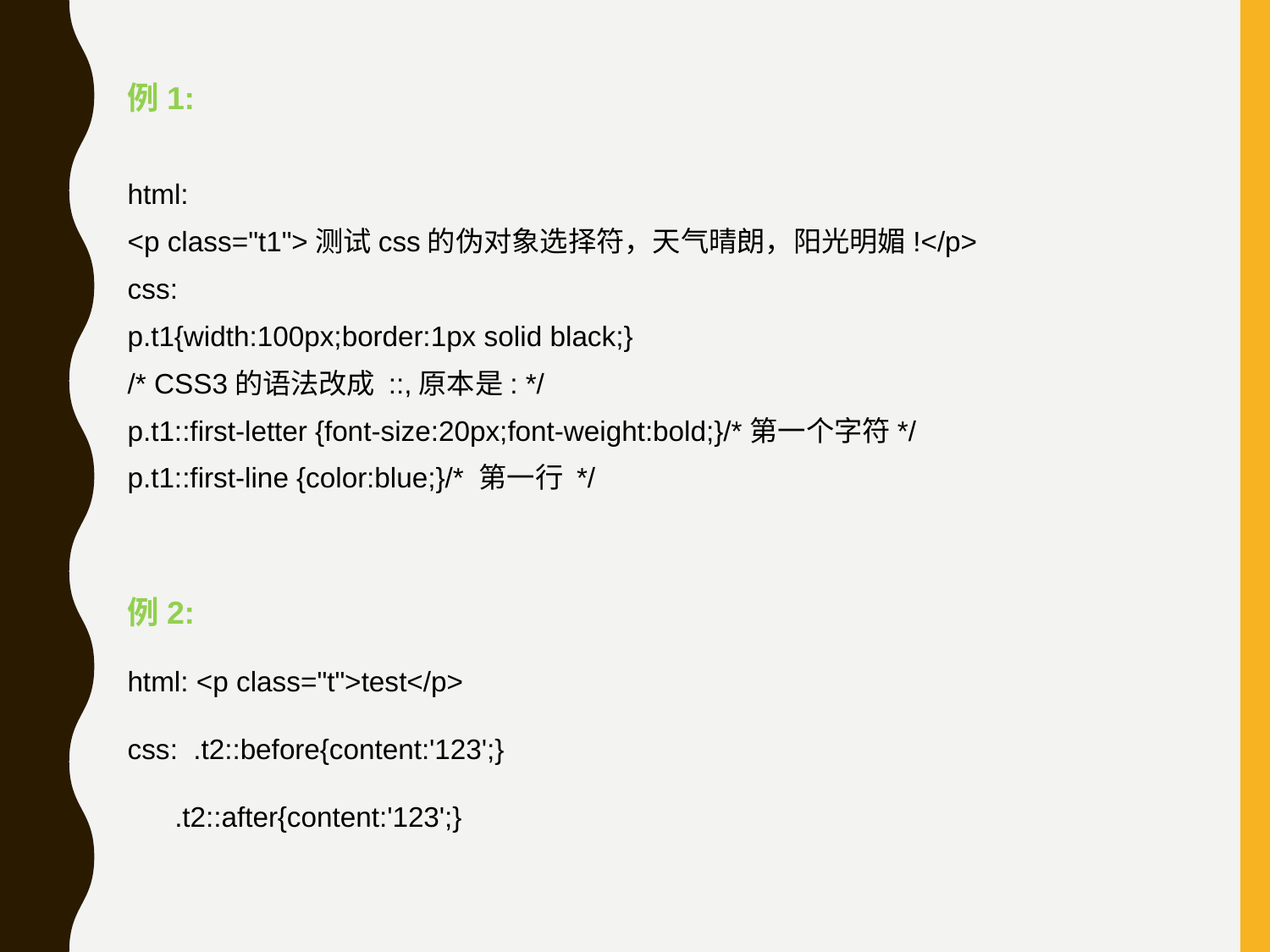

例1:

html:
<p class="t1">测试css的伪对象选择符，天气晴朗，阳光明媚!</p>
css:
p.t1{width:100px;border:1px solid black;}
/* CSS3的语法改成 ::,原本是: */
p.t1::first-letter {font-size:20px;font-weight:bold;}/*第一个字符*/
p.t1::first-line {color:blue;}/* 第一行 */
例2:

html: <p class="t">test</p>

css:  .t2::before{content:'123';}

      .t2::after{content:'123';}